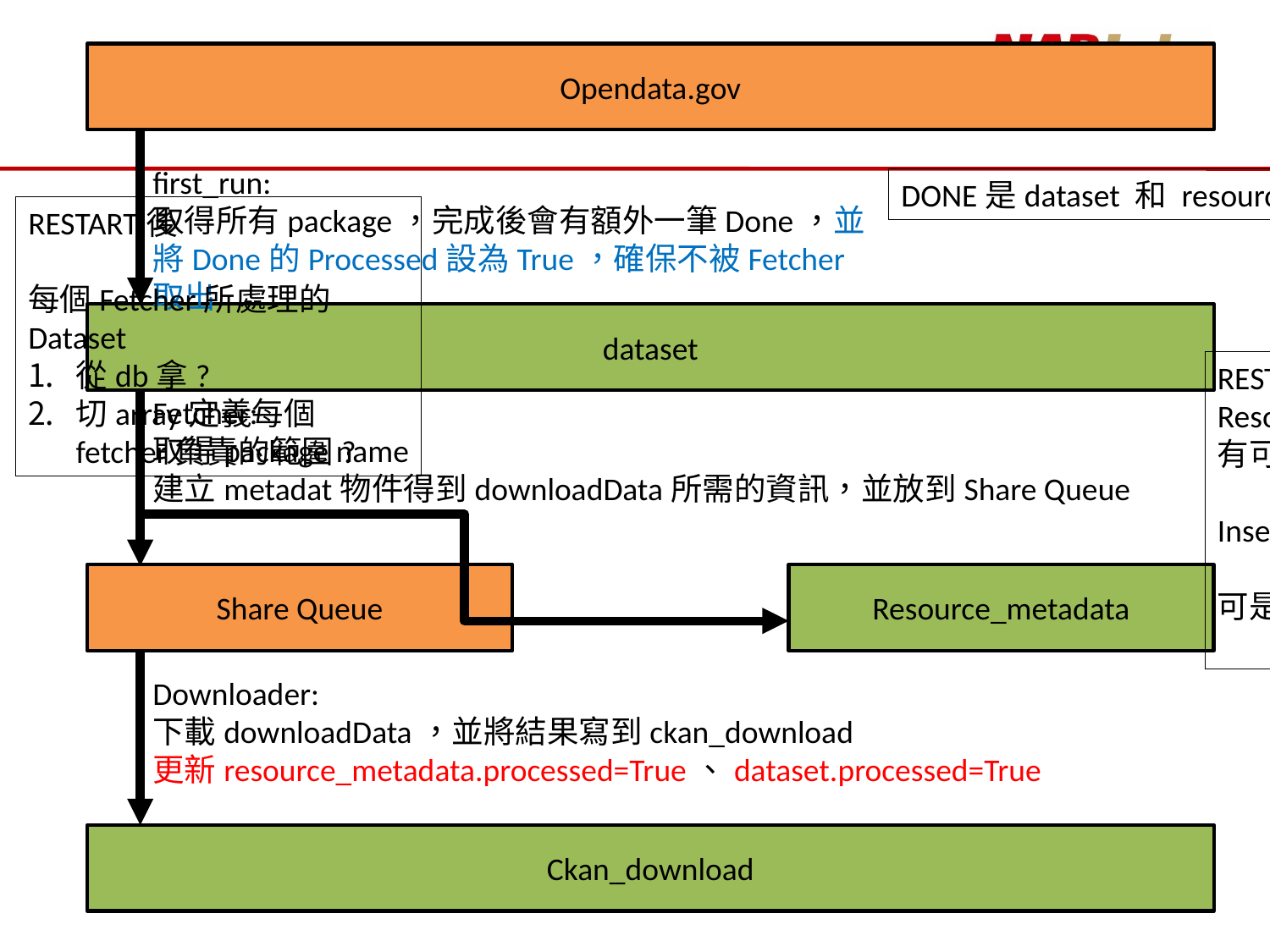

Opendata.gov
first_run:
取得所有package，完成後會有額外一筆Done，並將Done的Processed設為True，確保不被Fetcher取出
DONE是dataset 和 resource_metadata都有?
RESTART後

每個Fetcher所處理的
Dataset
從db拿?
切array定義每個fetcher負責的範圍?
dataset
RESTART後
Resource_metadata
有可能duplicated?

Insert or update?

可是duplicate好像也不會有事?

Fetcher:
取得package name
建立metadat物件得到downloadData所需的資訊，並放到Share Queue
Resource_metadata
Share Queue
Downloader:
下載downloadData，並將結果寫到ckan_download
更新resource_metadata.processed=True、dataset.processed=True

Ckan_download